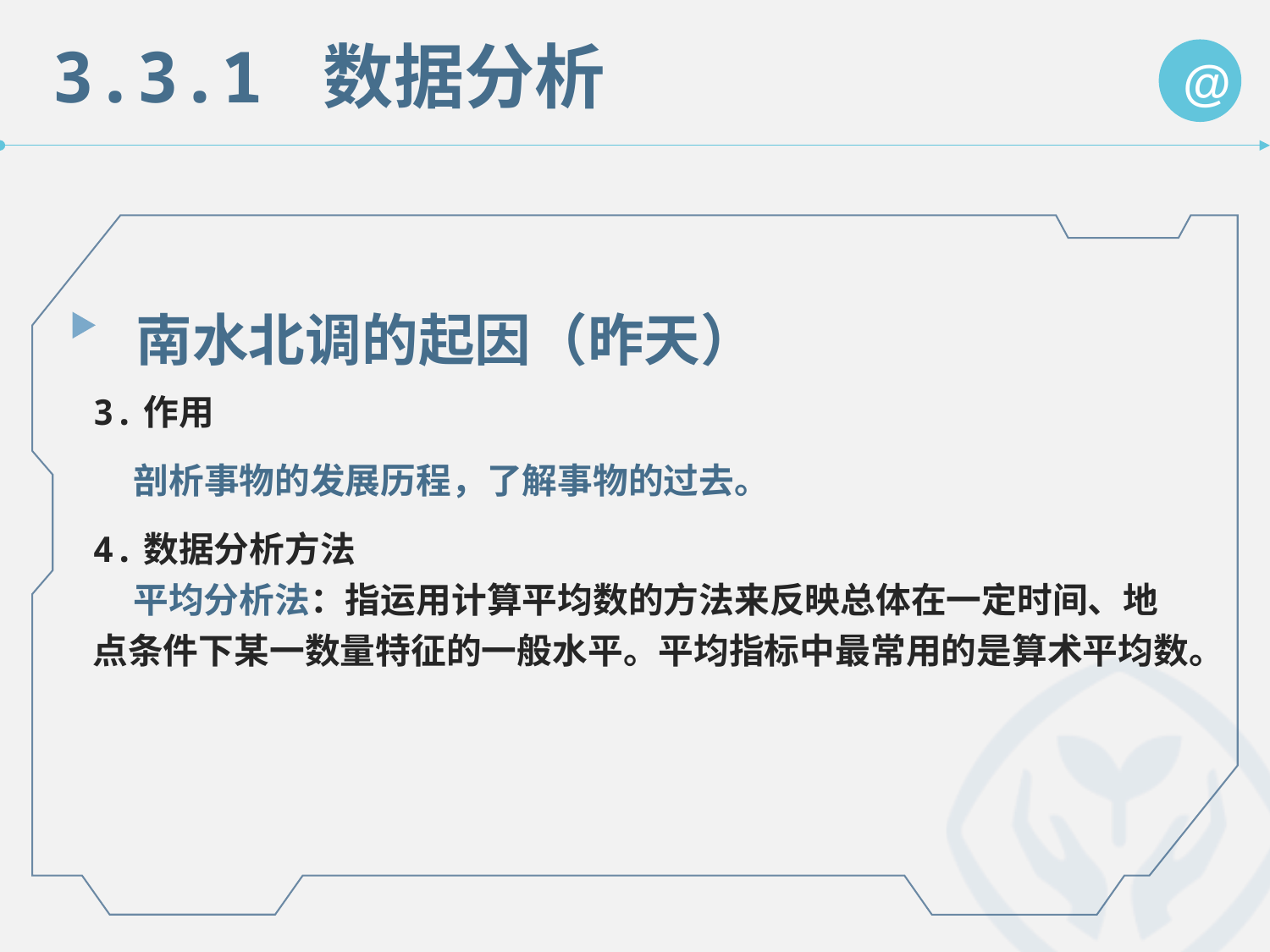

3.3.1 数据分析
@

南水北调的起因（昨天）

3.作用
    剖析事物的发展历程，了解事物的过去。
4.数据分析方法
    平均分析法：指运用计算平均数的方法来反映总体在一定时间、地点条件下某一数量特征的一般水平。平均指标中最常用的是算术平均数。